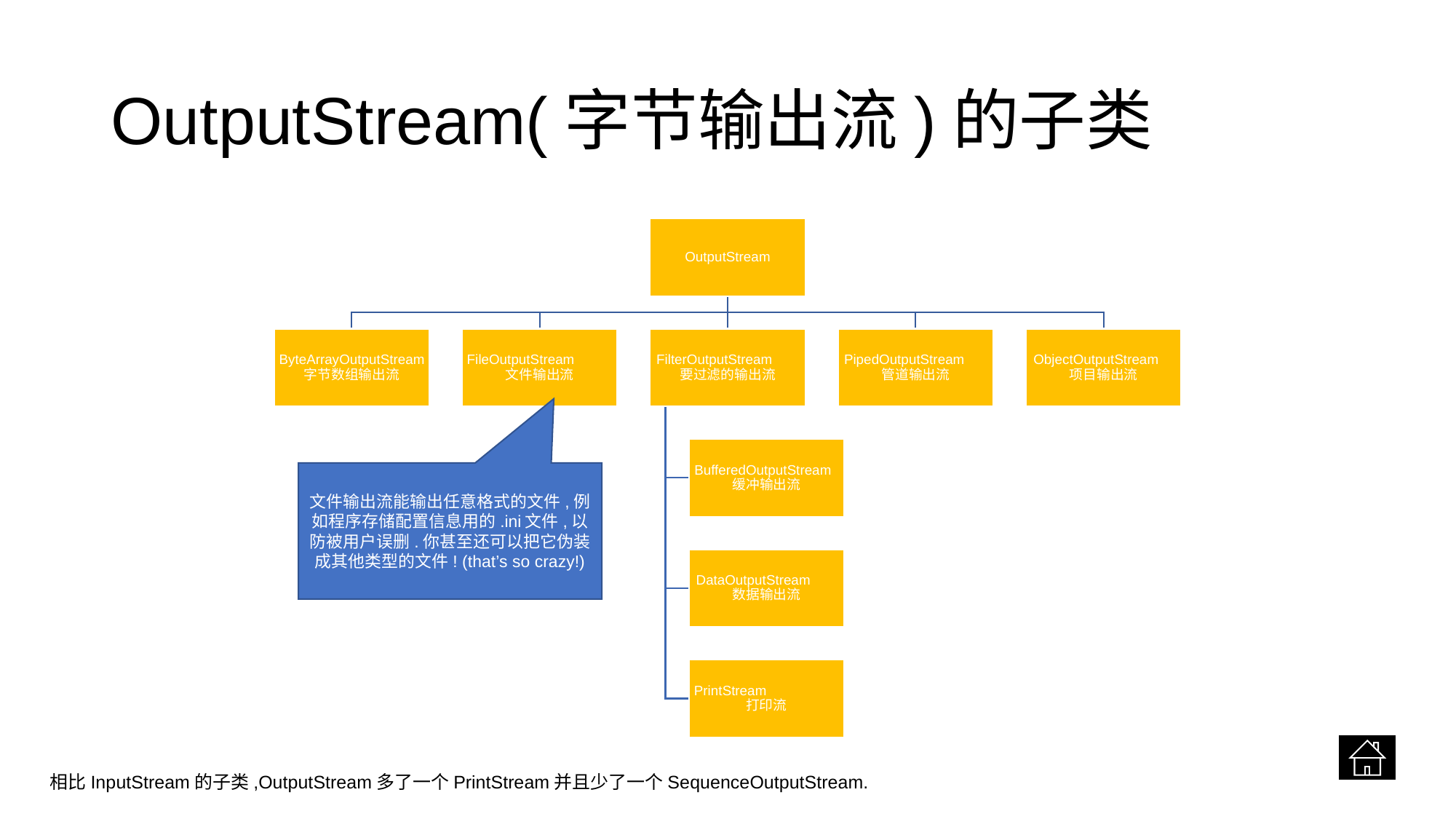

# OutputStream(字节输出流)的子类
OutputStream
ByteArrayOutputStream 字节数组输出流
FileOutputStream           文件输出流
FilterOutputStream        要过滤的输出流
BufferedOutputStream   缓冲输出流
DataOutputStream        数据输出流
PrintStream                    打印流
PipedOutputStream       管道输出流
ObjectOutputStream     项目输出流
文件输出流能输出任意格式的文件,例如程序存储配置信息用的.ini文件,以防被用户误删.你甚至还可以把它伪装成其他类型的文件! (that’s so crazy!)

相比InputStream的子类,OutputStream多了一个PrintStream并且少了一个SequenceOutputStream.